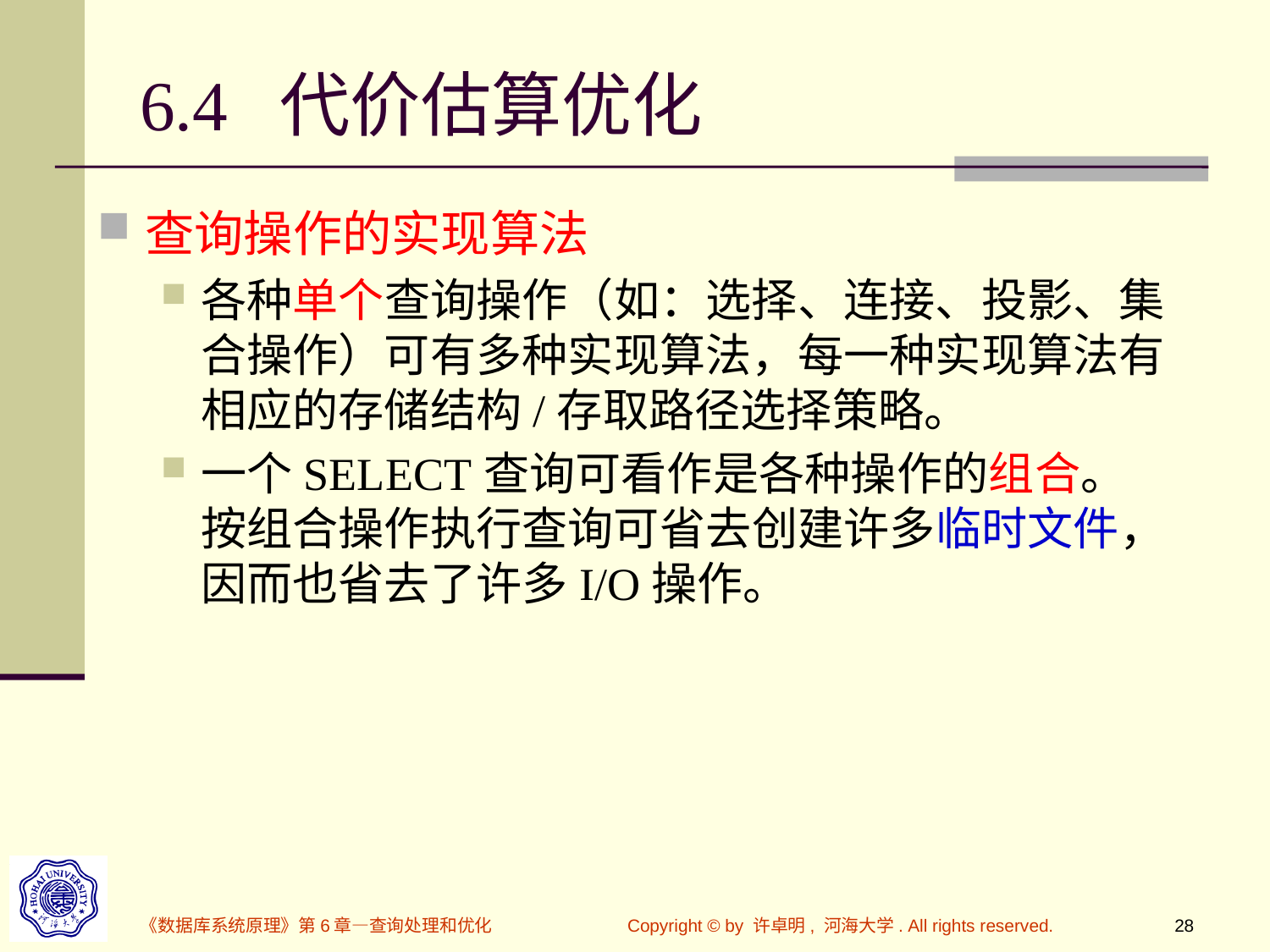

# 6.4  代价估算优化
查询操作的实现算法
各种单个查询操作（如：选择、连接、投影、集合操作）可有多种实现算法，每一种实现算法有相应的存储结构/存取路径选择策略。
一个SELECT查询可看作是各种操作的组合。
按组合操作执行查询可省去创建许多临时文件，因而也省去了许多I/O操作。
《数据库系统原理》第6章—查询处理和优化
Copyright © by 许卓明, 河海大学. All rights reserved.
28